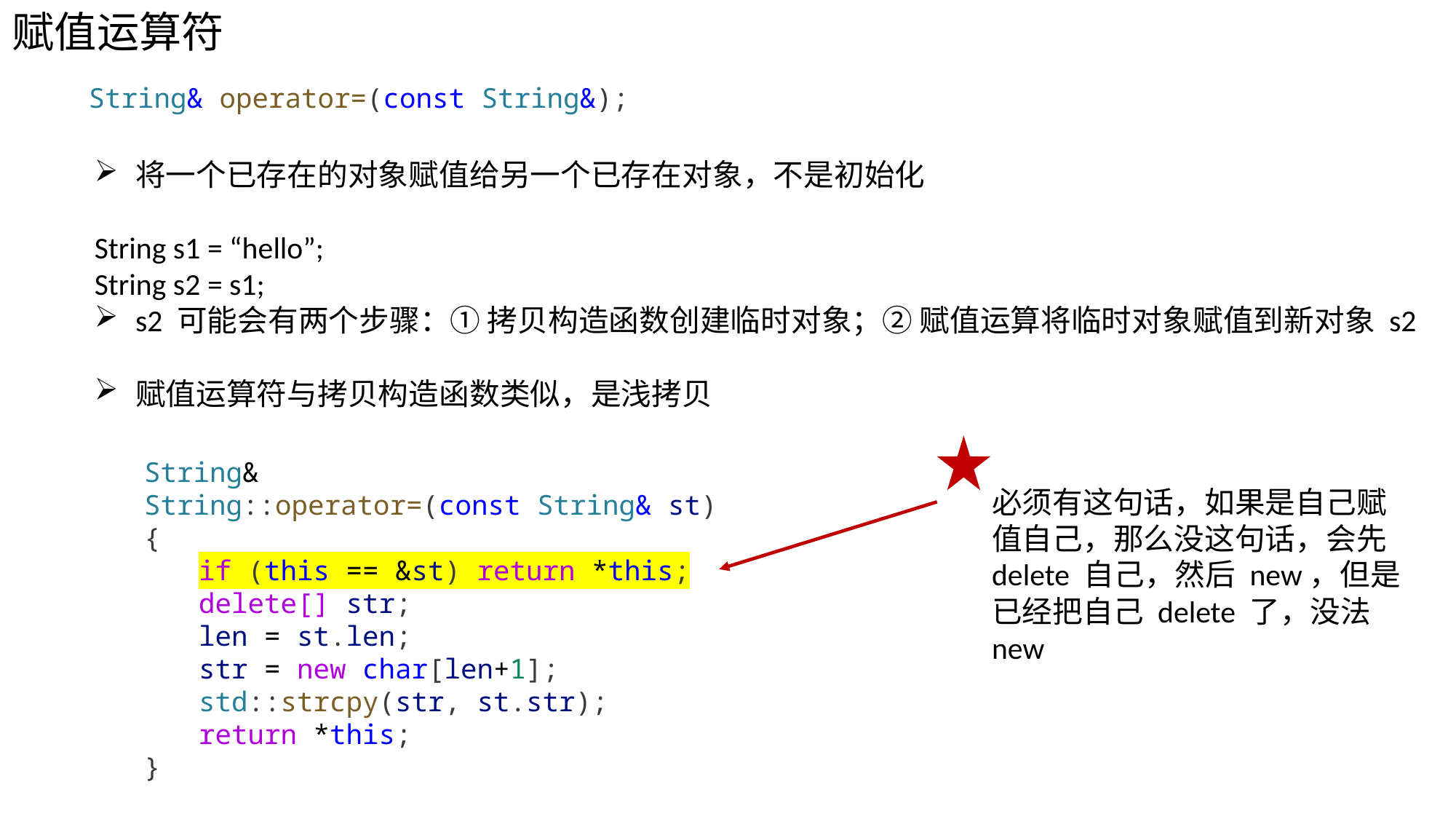

赋值运算符
String& operator=(const String&);
将一个已存在的对象赋值给另一个已存在对象，不是初始化

String s1 = “hello”;
String s2 = s1;
s2 可能会有两个步骤：① 拷贝构造函数创建临时对象；② 赋值运算将临时对象赋值到新对象 s2

赋值运算符与拷贝构造函数类似，是浅拷贝

String&
String::operator=(const String& st)
{
if (this == &st) return *this;
delete[] str;
len = st.len;
str = new char[len+1];
std::strcpy(str, st.str);
return *this;
}
必须有这句话，如果是自己赋值自己，那么没这句话，会先 delete 自己，然后 new，但是已经把自己 delete 了，没法 new